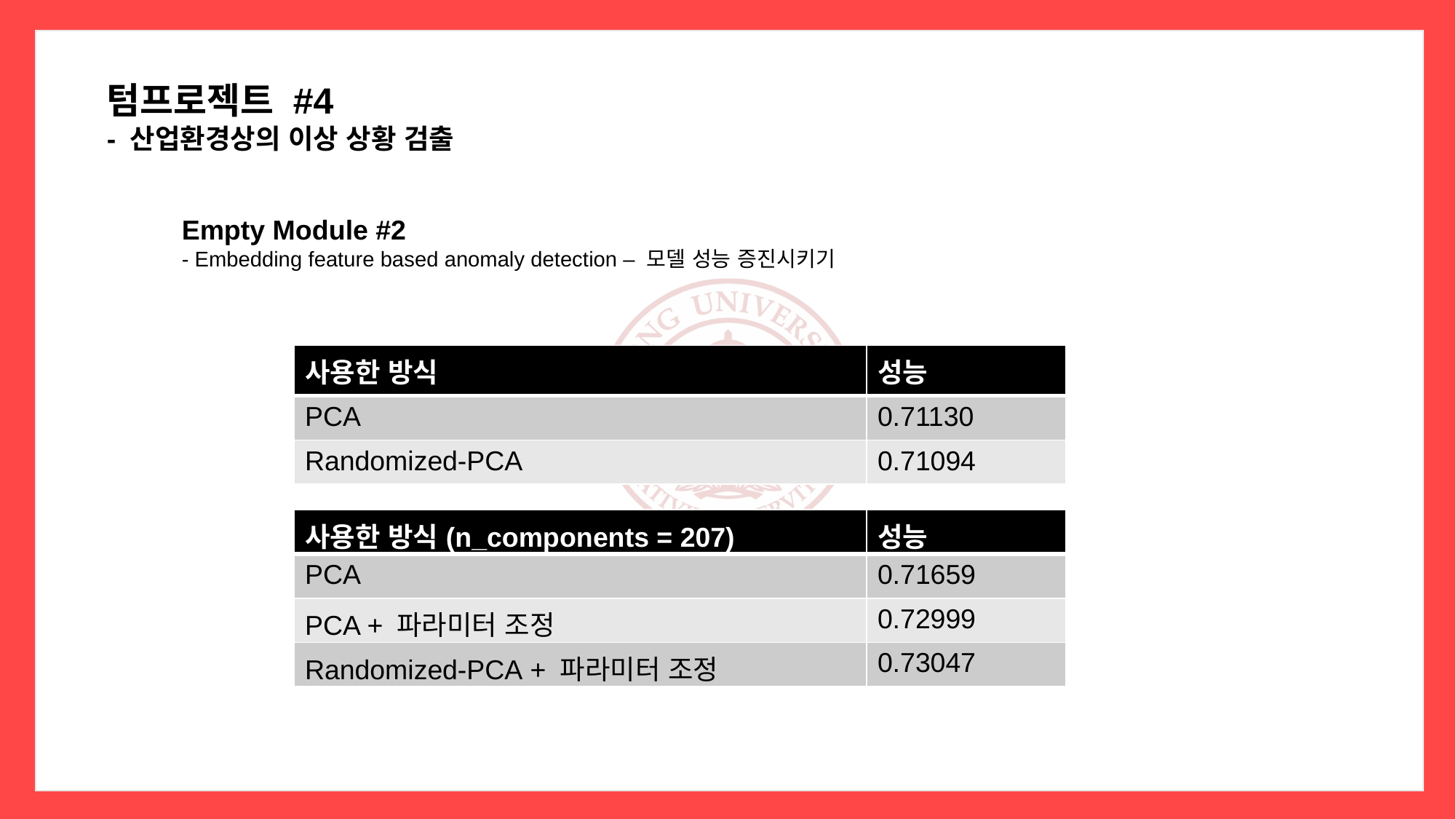

텀프로젝트 #4
- 산업환경상의 이상 상황 검출
Empty Module #2
- Embedding feature based anomaly detection – 모델 성능 증진시키기

| 사용한 방식 | 성능 |
| --- | --- |
| PCA | 0.71130 |
| Randomized-PCA | 0.71094 |
| 사용한 방식(n\_components = 207) | 성능 |
| --- | --- |
| PCA | 0.71659 |
| PCA + 파라미터 조정 | 0.72999 |
| Randomized-PCA + 파라미터 조정 | 0.73047 |